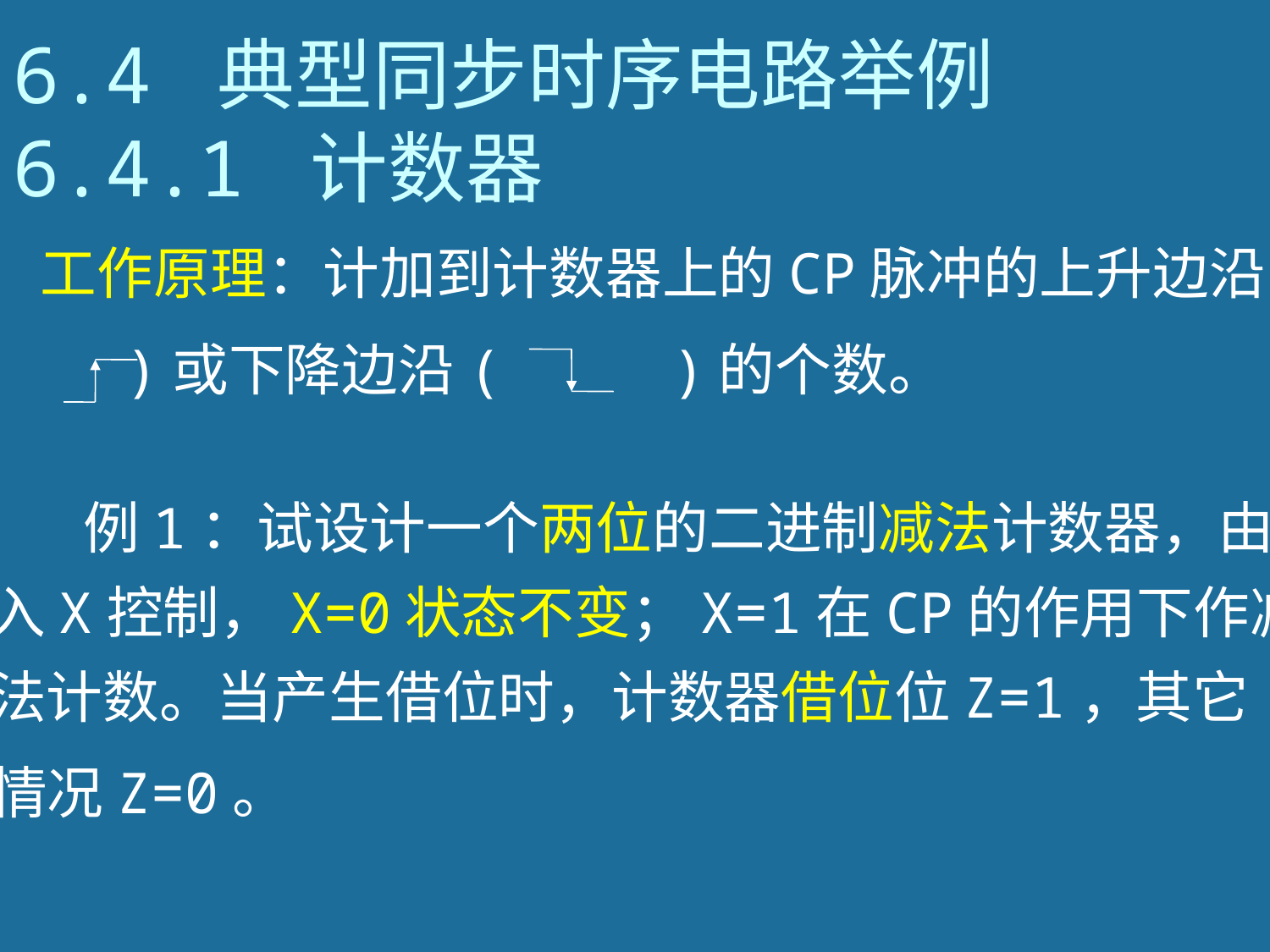

# 6.4 典型同步时序电路举例 6.4.1 计数器

  工作原理：计加到计数器上的CP脉冲的上升边沿
(    )或下降边沿(     )的个数。

例1：试设计一个两位的二进制减法计数器，由
输入X控制，X=0状态不变；X=1在CP的作用下作减
法计数。当产生借位时，计数器借位位Z=1，其它
情况Z=0。
117